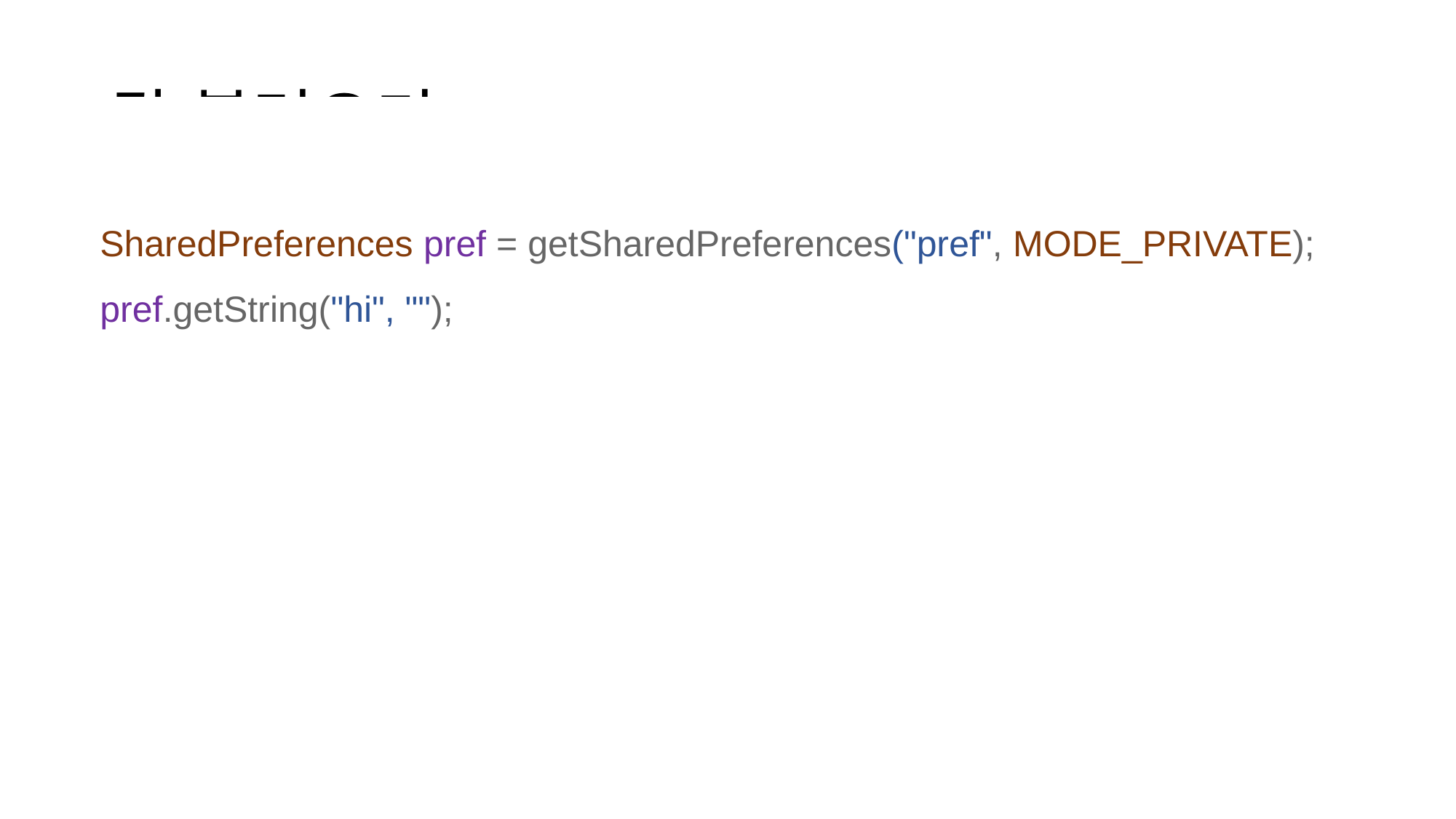

# 값 불러오기
SharedPreferences pref = getSharedPreferences("pref", MODE_PRIVATE);
pref.getString("hi", "");